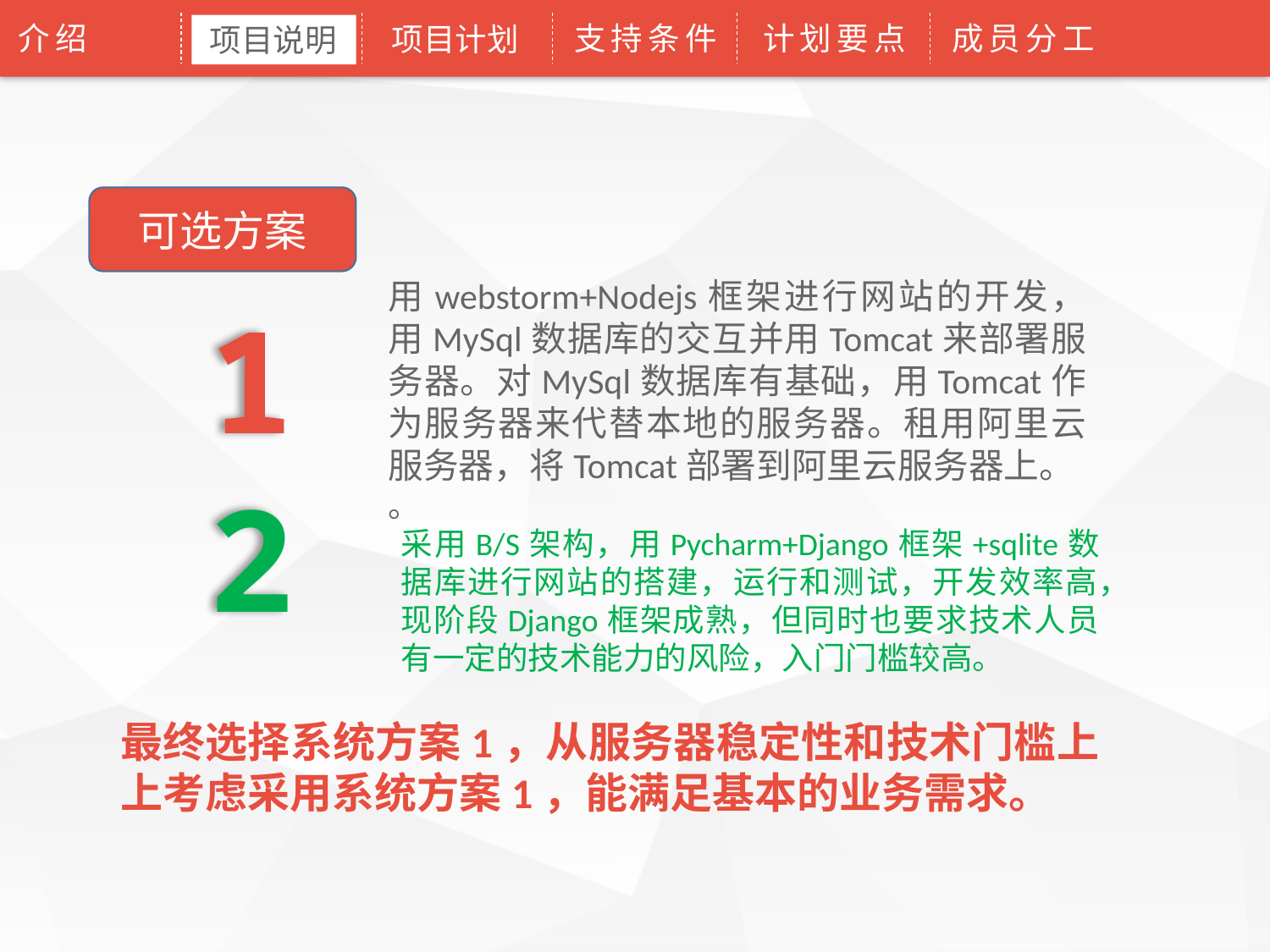

介绍
支持条件
计划要点
成员分工
项目计划
项目说明

可选方案
用webstorm+Nodejs框架进行网站的开发，用MySql数据库的交互并用Tomcat来部署服务器。对MySql数据库有基础，用Tomcat作为服务器来代替本地的服务器。租用阿里云服务器，将Tomcat部署到阿里云服务器上。
。
1
2
采用B/S架构，用Pycharm+Django框架+sqlite数据库进行网站的搭建，运行和测试，开发效率高，现阶段Django框架成熟，但同时也要求技术人员有一定的技术能力的风险，入门门槛较高。
最终选择系统方案1，从服务器稳定性和技术门槛上上考虑采用系统方案1，能满足基本的业务需求。